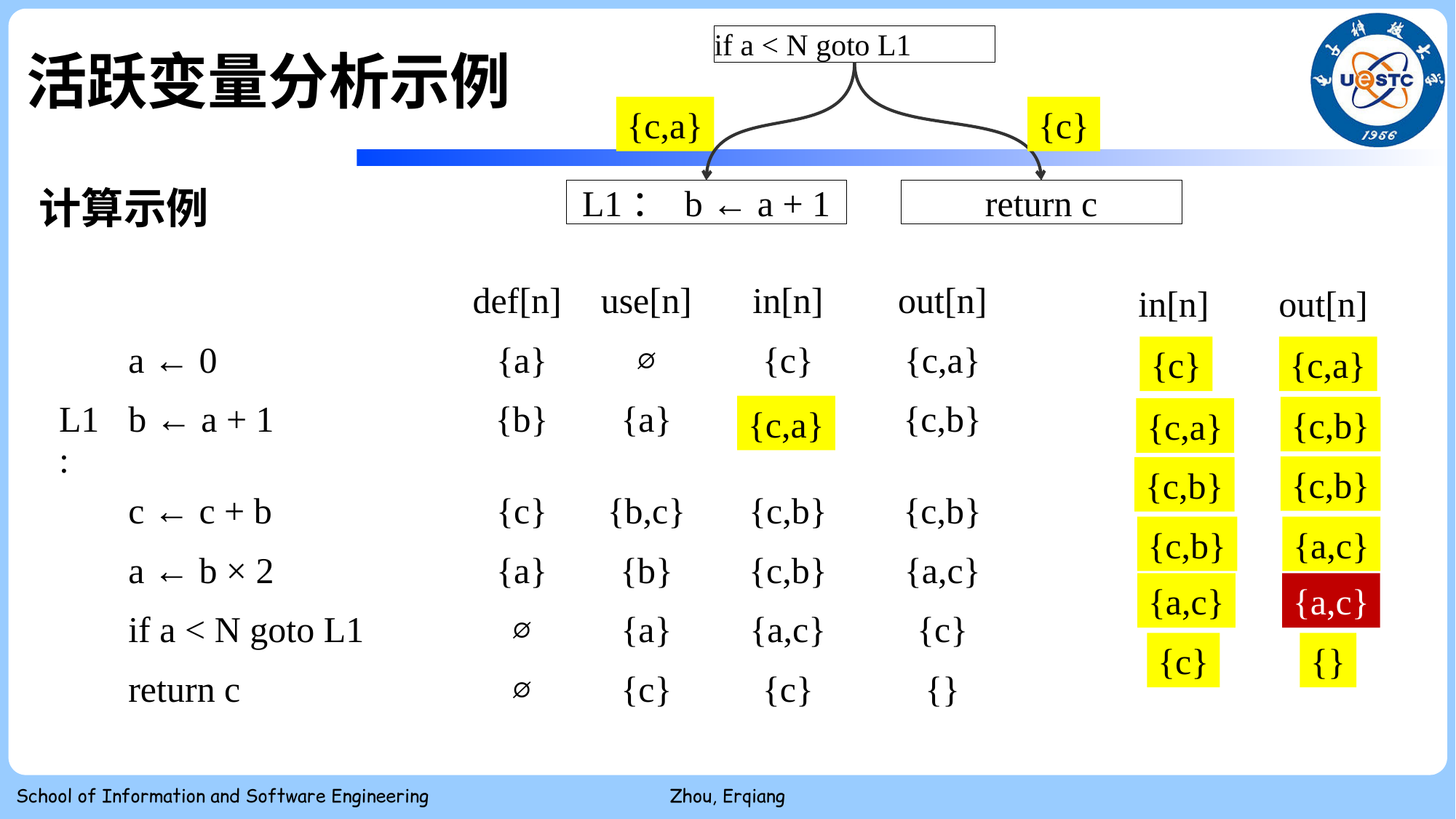

# 活跃变量分析示例
if a < N goto L1
{c,a}
{c}
计算示例

L1： b ← a + 1
return c
|  |  | def[n] | use[n] | in[n] | out[n] |
| --- | --- | --- | --- | --- | --- |
|  | a ← 0 | {a} | ∅ | {c} | {c,a} |
| L1: | b ← a + 1 | {b} | {a} | {c,a} | {c,b} |
|  | c ← c + b | {c} | {b,c} | {c,b} | {c,b} |
|  | a ← b × 2 | {a} | {b} | {c,b} | {a,c} |
|  | if a < N goto L1 | ∅ | {a} | {a,c} | {c} |
|  | return c | ∅ | {c} | {c} | {} |
in[n]
out[n]
{c}
{c,a}
{c,a}
{c,b}
{c,a}
{c,b}
{c,b}
{c,b}
{a,c}
{a,c}
{a,c}
{c}
{}
School of Information and Software Engineering
Zhou, Erqiang
14